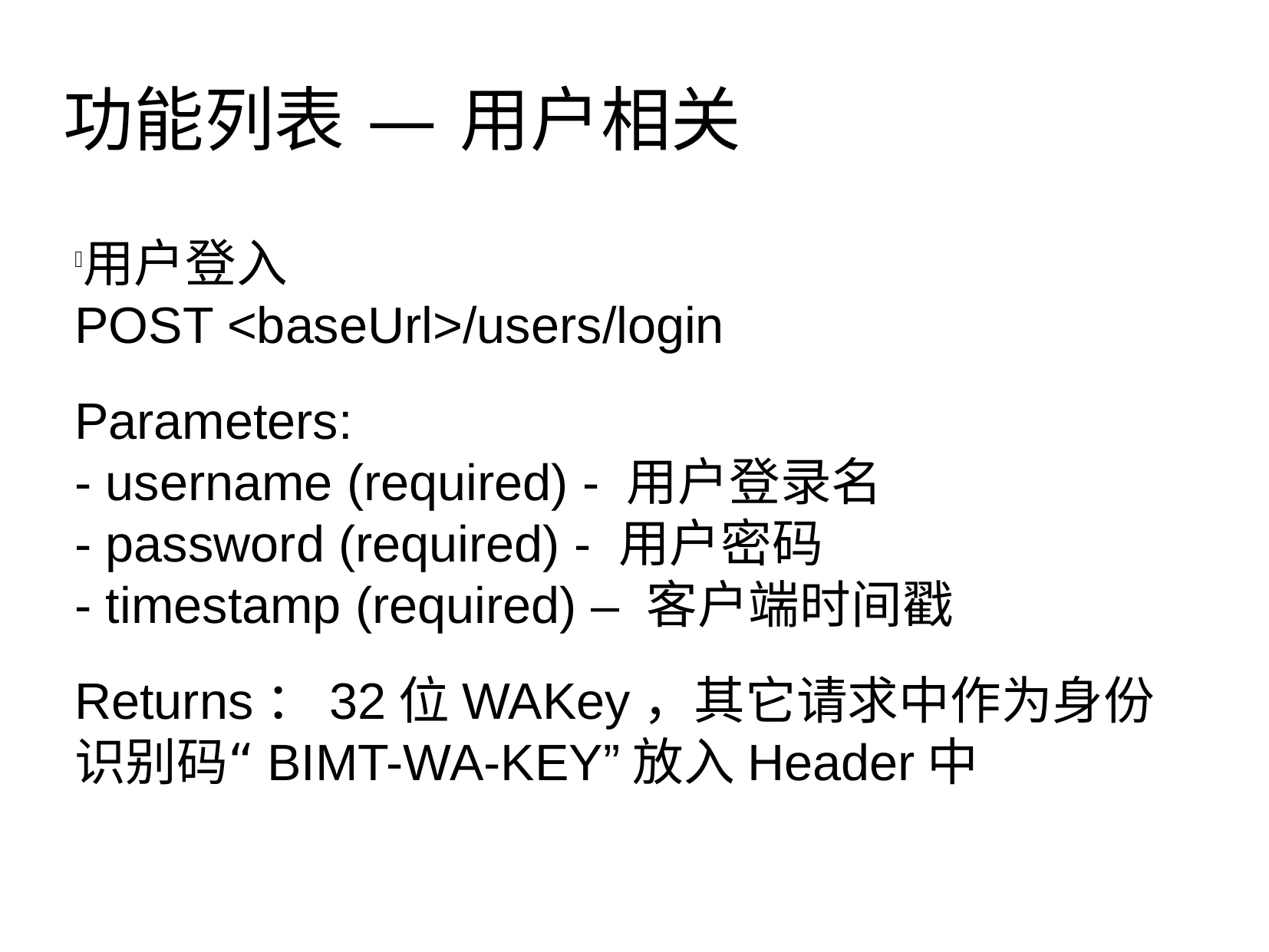

功能列表 — 用户相关
用户登入
POST <baseUrl>/users/login

Parameters:
- username (required) - 用户登录名
- password (required) - 用户密码
- timestamp (required) – 客户端时间戳

Returns：32位WAKey，其它请求中作为身份识别码“BIMT-WA-KEY”放入Header中